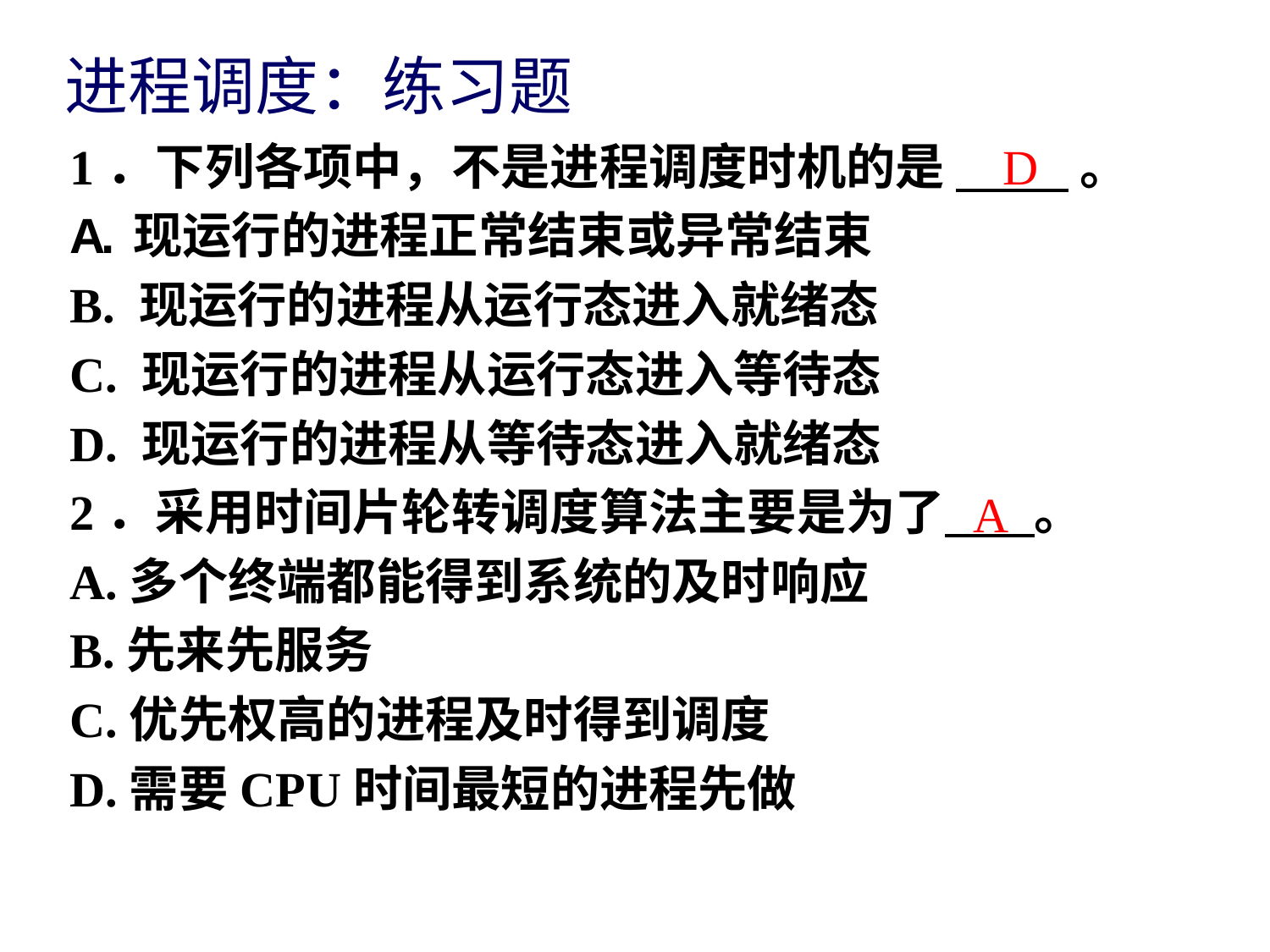

进程调度：练习题
1．下列各项中，不是进程调度时机的是            。
现运行的进程正常结束或异常结束
B. 现运行的进程从运行态进入就绪态
C. 现运行的进程从运行态进入等待态
D. 现运行的进程从等待态进入就绪态
2．采用时间片轮转调度算法主要是为了        。
A.多个终端都能得到系统的及时响应
B.先来先服务
C.优先权高的进程及时得到调度
D.需要CPU时间最短的进程先做
D
A
84